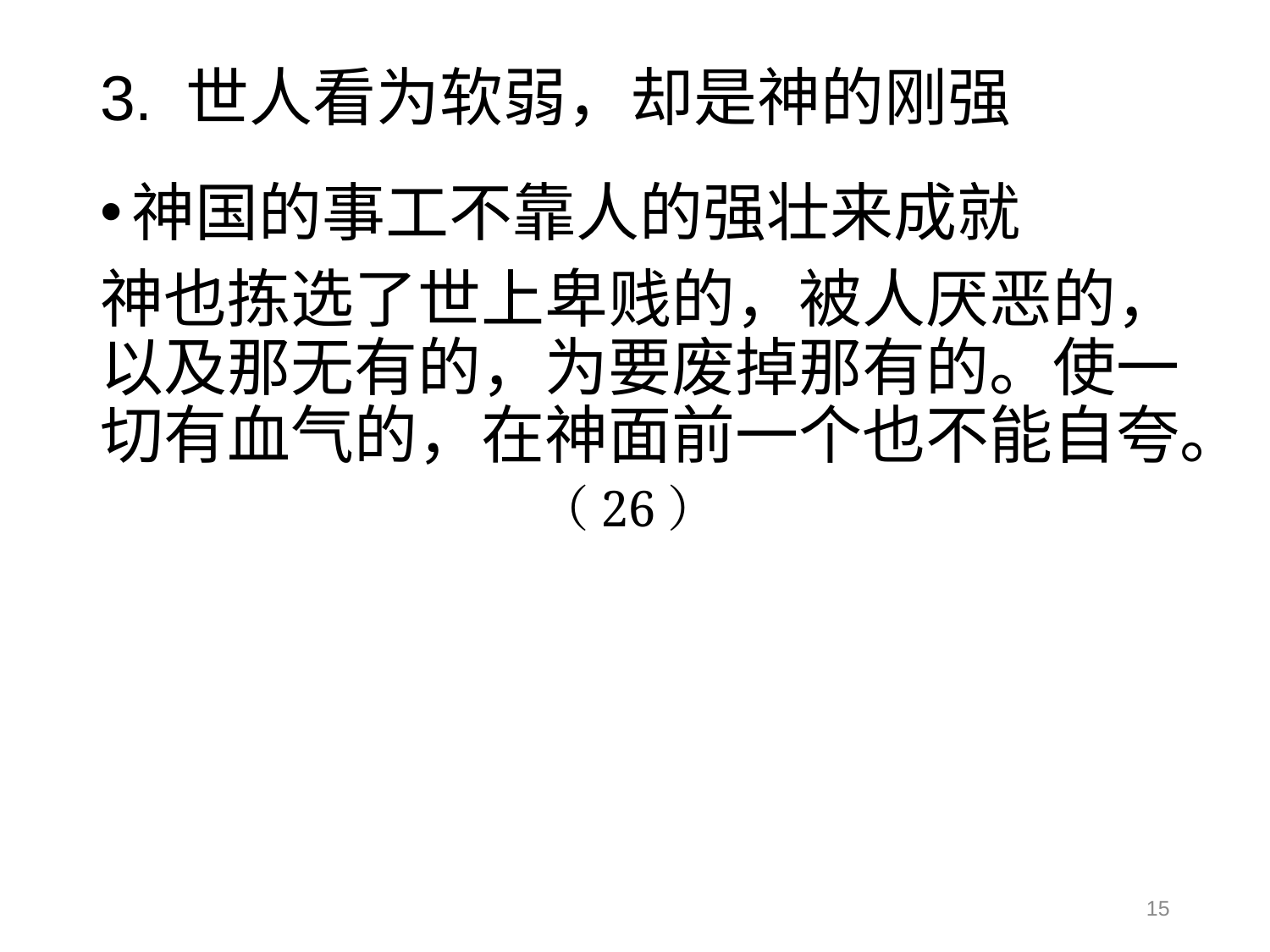

# 3. 世人看为软弱，却是神的刚强
神国的事工不靠人的强壮来成就
神也拣选了世上卑贱的，被人厌恶的，以及那无有的，为要废掉那有的。使一切有血气的，在神面前一个也不能自夸。                               （26）
15